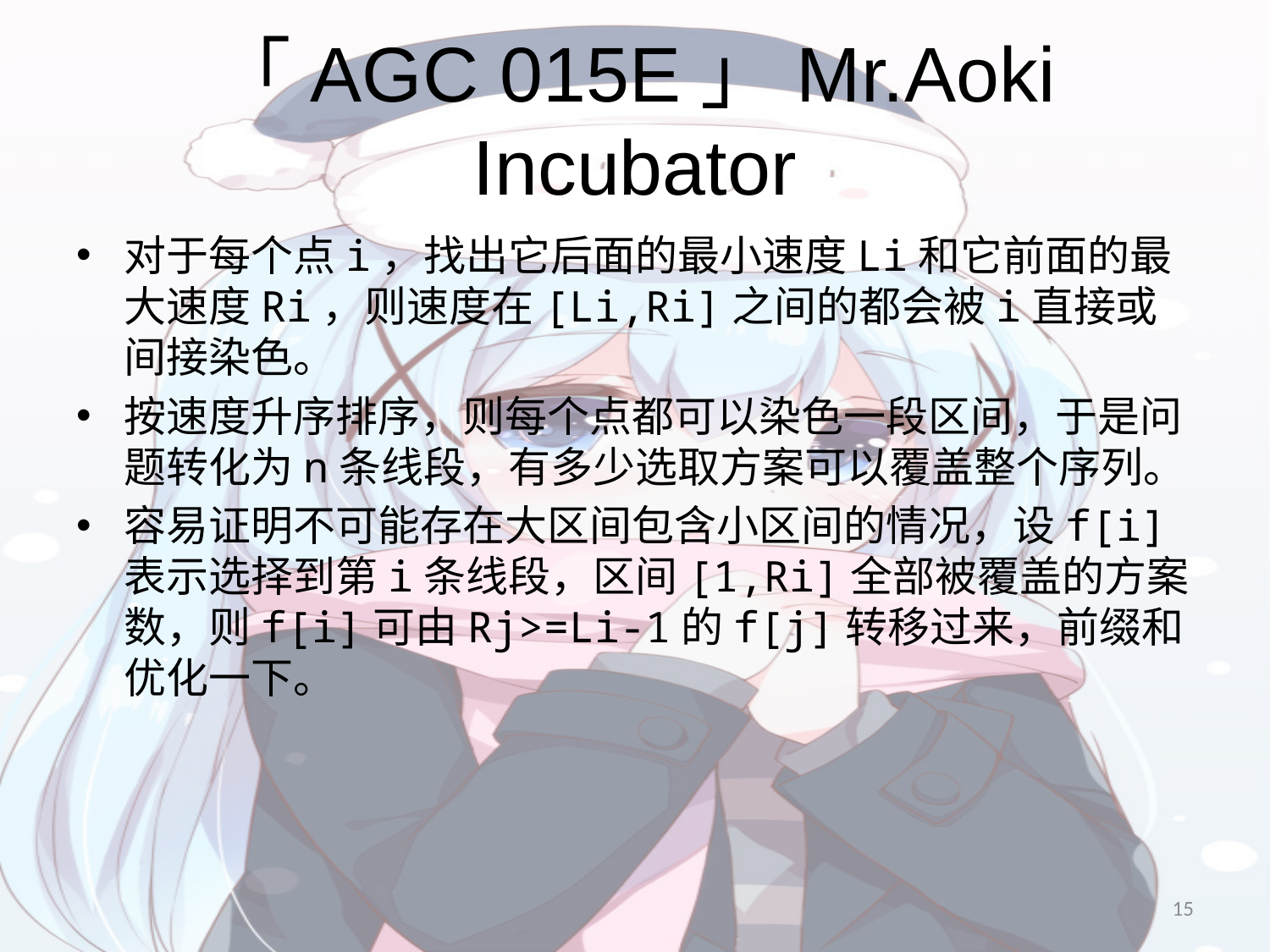

# 「AGC 015E」Mr.Aoki Incubator
对于每个点i，找出它后面的最小速度Li和它前面的最大速度Ri，则速度在[Li,Ri]之间的都会被i直接或间接染色。
按速度升序排序，则每个点都可以染色一段区间，于是问题转化为n条线段，有多少选取方案可以覆盖整个序列。
容易证明不可能存在大区间包含小区间的情况，设f[i]表示选择到第i条线段，区间[1,Ri]全部被覆盖的方案数，则f[i]可由Rj>=Li-1的f[j]转移过来，前缀和优化一下。
15